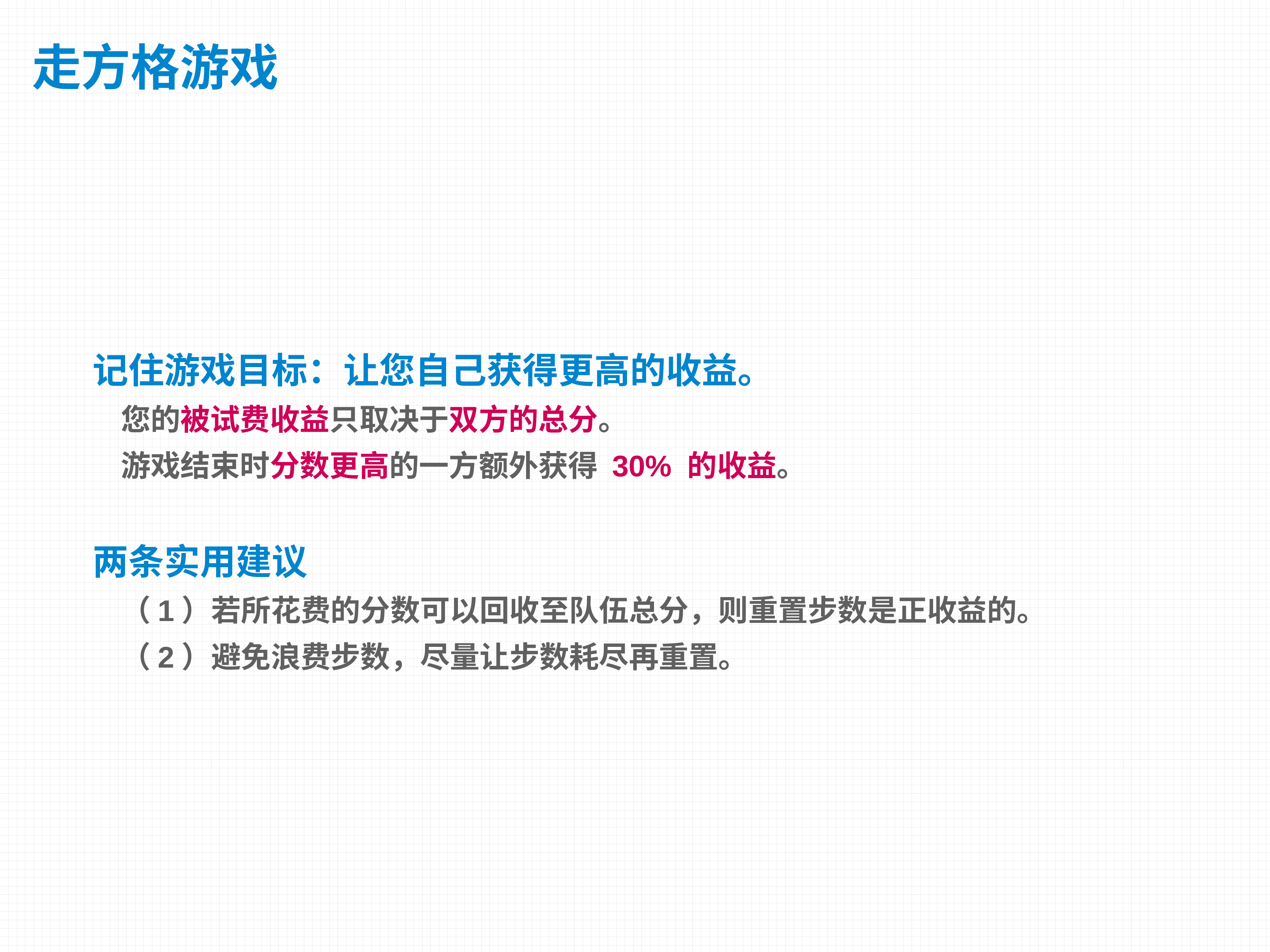

# 走方格游戏
记住游戏目标：让您自己获得更高的收益。
您的被试费收益只取决于双方的总分。
游戏结束时分数更高的一方额外获得 30% 的收益。

两条实用建议
（1）若所花费的分数可以回收至队伍总分，则重置步数是正收益的。
（2）避免浪费步数，尽量让步数耗尽再重置。